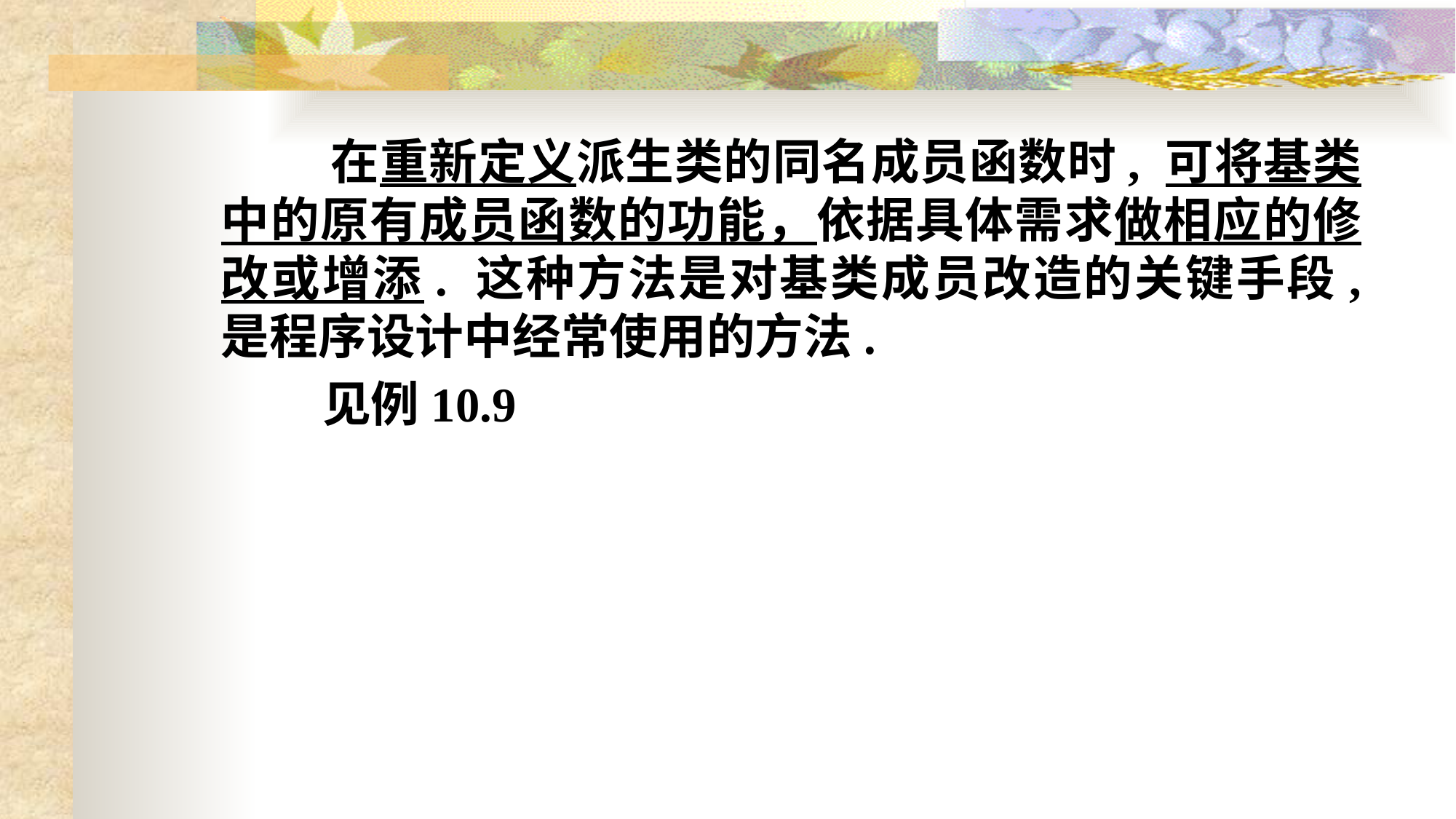

在重新定义派生类的同名成员函数时, 可将基类中的原有成员函数的功能，依据具体需求做相应的修改或增添. 这种方法是对基类成员改造的关键手段, 是程序设计中经常使用的方法.
             见例10.9